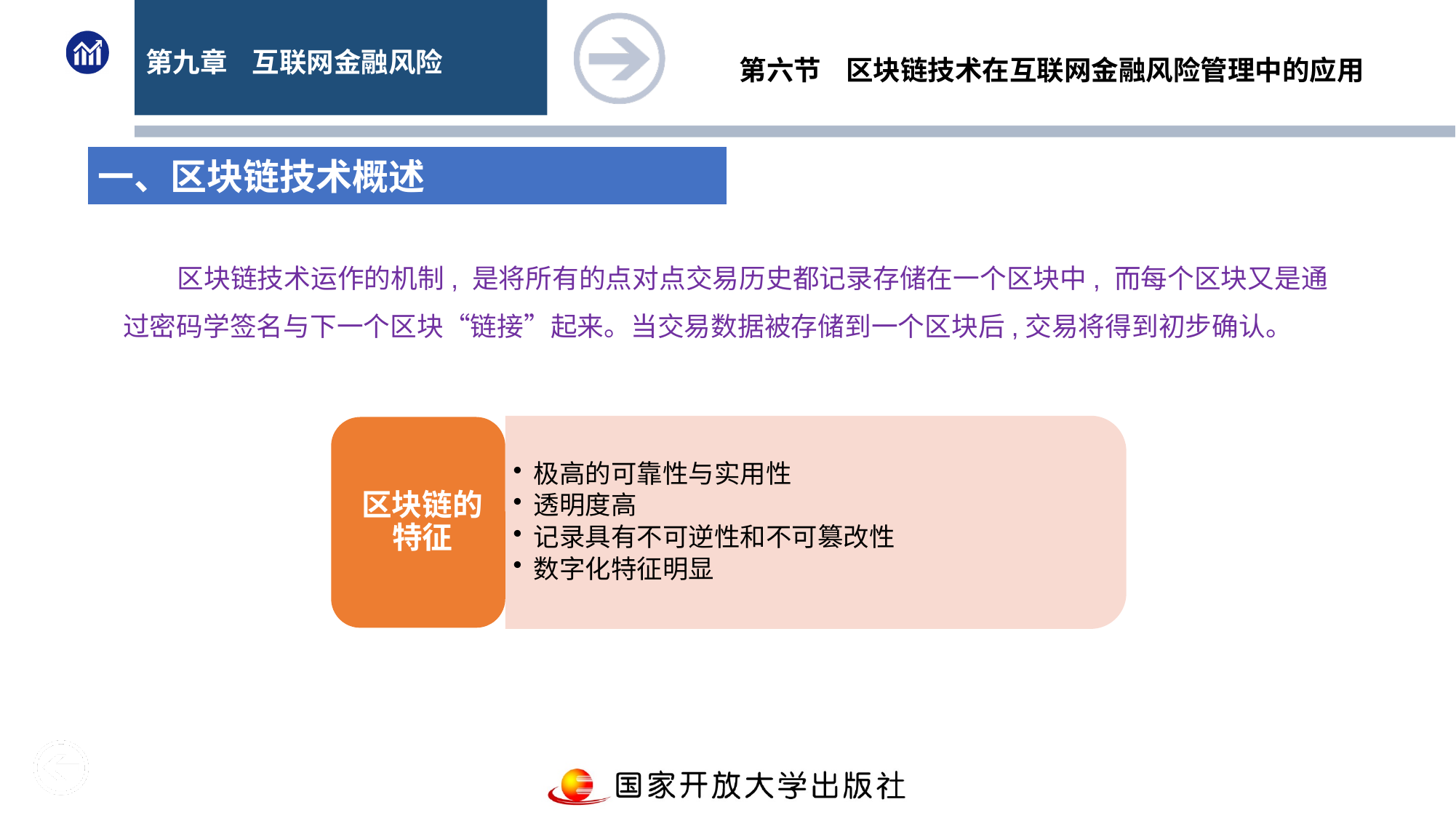

第六节    区块链技术在互联网金融风险管理中的应用
第九章    互联网金融风险
一、区块链技术概述
        区块链技术运作的机制, 是将所有的点对点交易历史都记录存储在一个区块中, 而每个区块又是通过密码学签名与下一个区块“链接”起来。当交易数据被存储到一个区块后,交易将得到初步确认。
极高的可靠性与实用性
透明度高
记录具有不可逆性和不可篡改性
数字化特征明显
区块链的特征